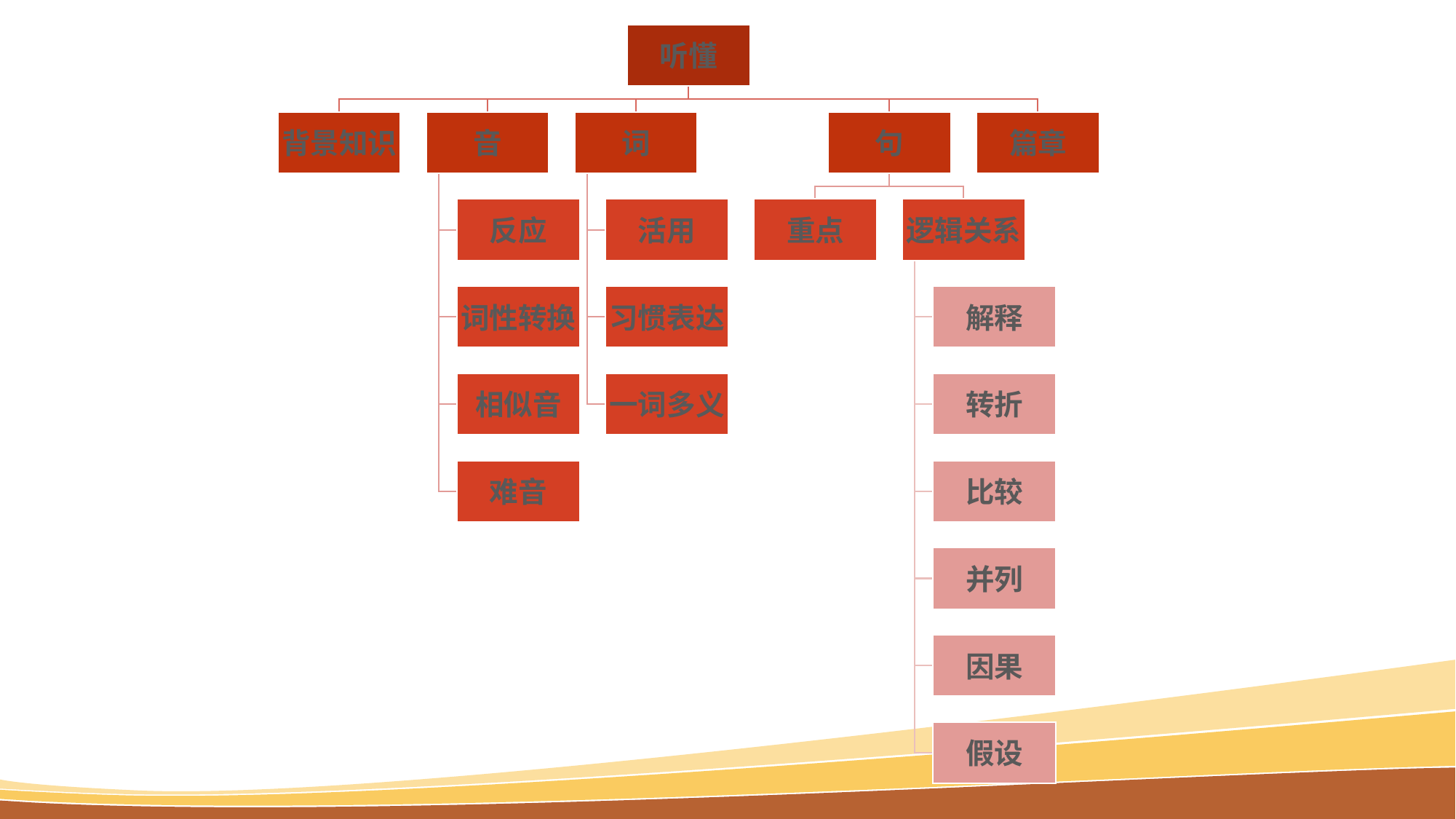

听懂
背景知识
音
反应
词性转换
相似音
难音
词
活用
习惯表达
一词多义
句
重点
逻辑关系
解释
转折
比较
并列
因果
假设
篇章